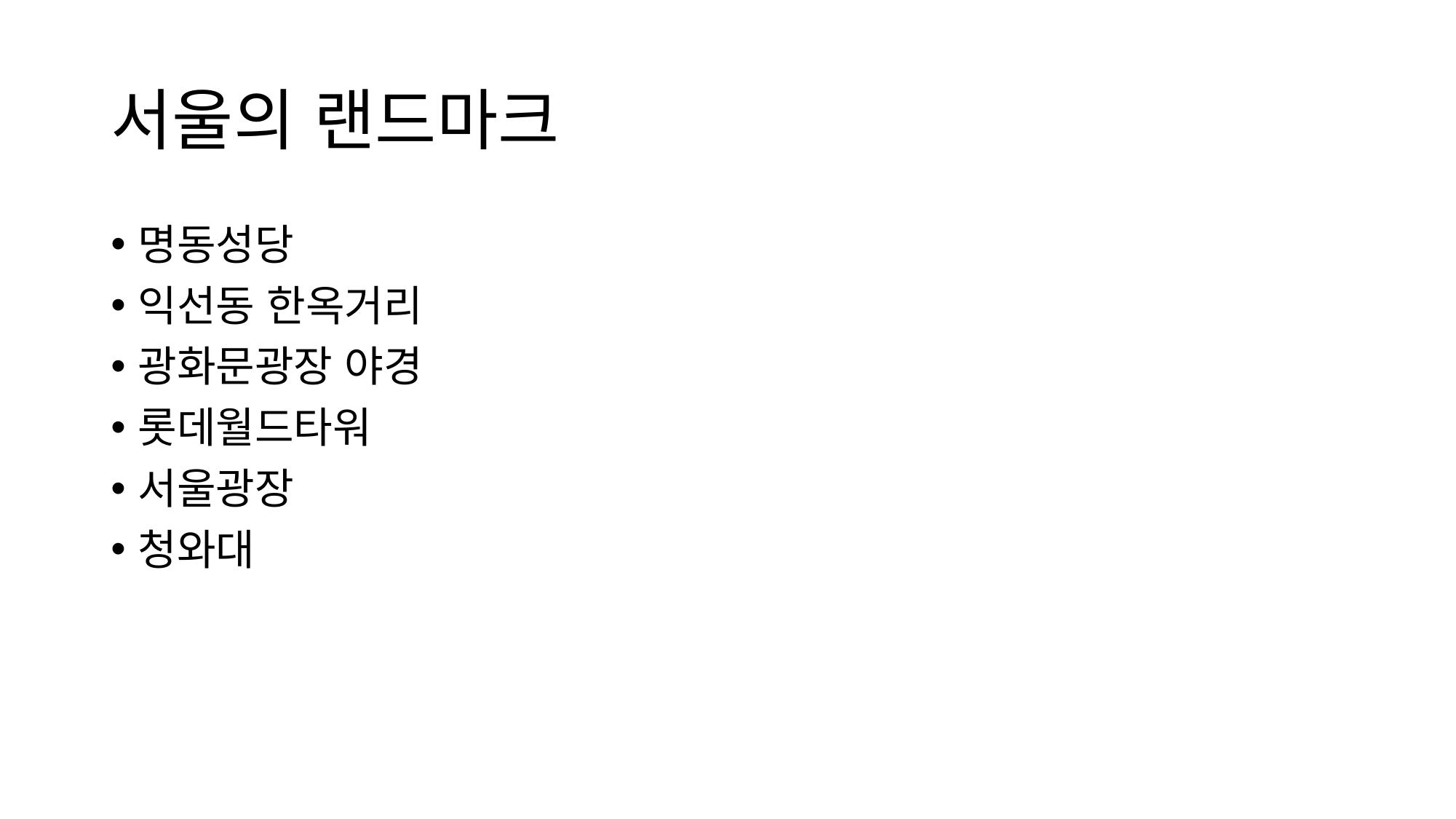

# 서울의 랜드마크
명동성당
익선동 한옥거리
광화문광장 야경
롯데월드타워
서울광장
청와대